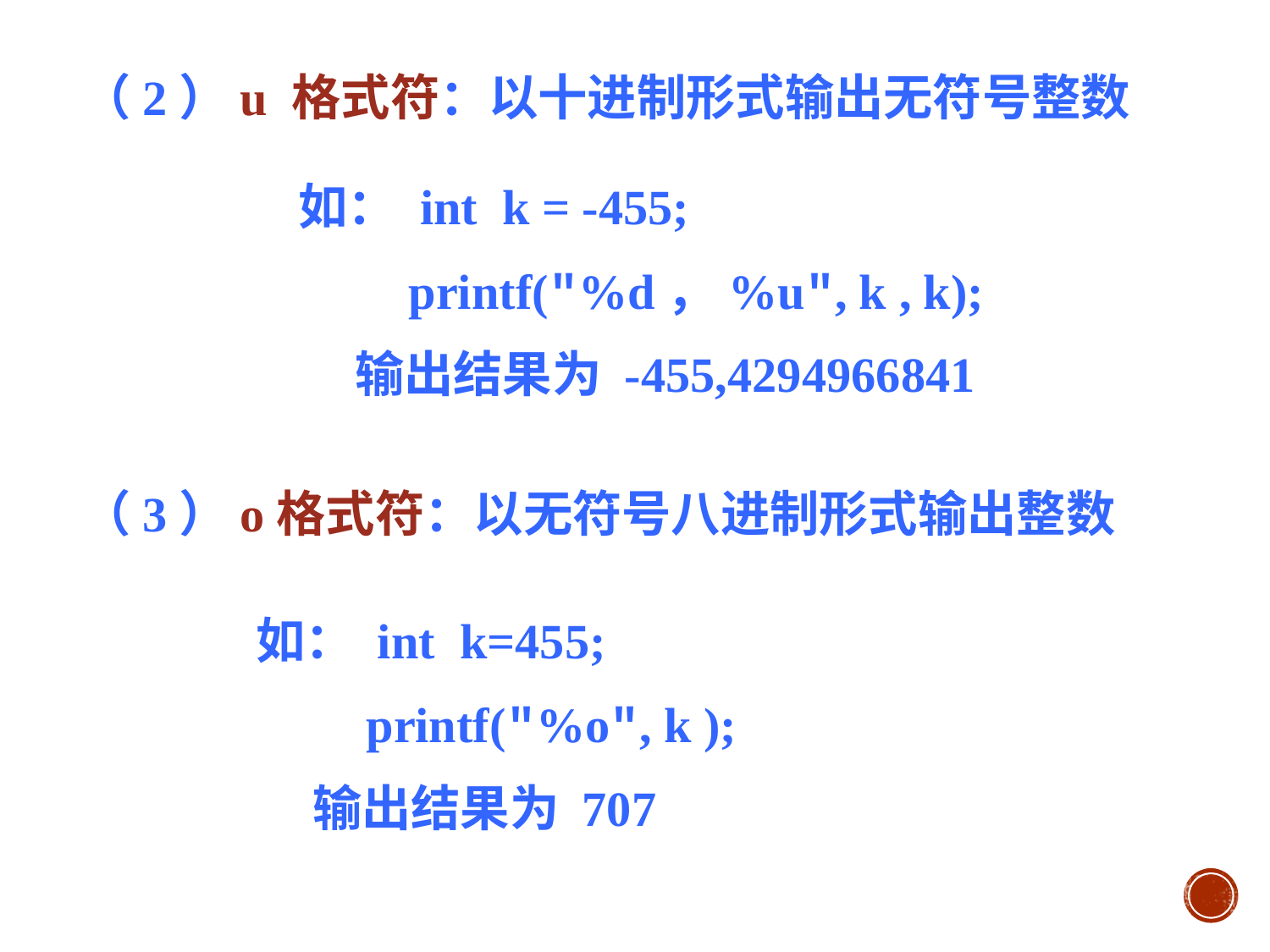

（2）u 格式符：以十进制形式输出无符号整数
如： int  k = -455;
         printf("%d，%u", k , k);
    输出结果为 -455,4294966841
（3）o格式符：以无符号八进制形式输出整数
如： int  k=455;
         printf("%o", k );
    输出结果为 707